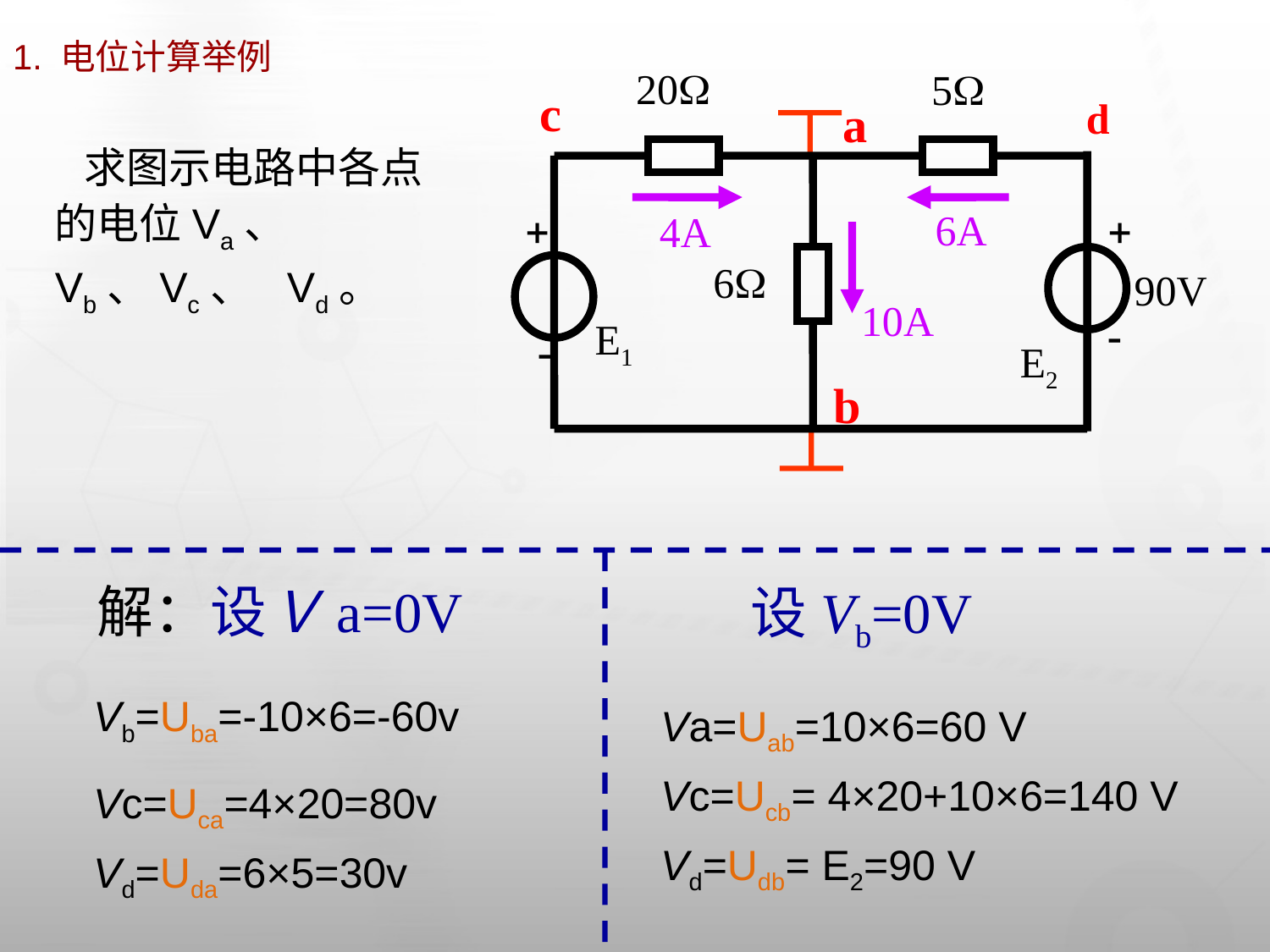

1. 电位计算举例
20Ω
5Ω
c
d
a

+

6A
+
4A

6Ω

90V
10A
−
E1
 −

E2
b

  求图示电路中各点的电位Va、 Vb、Vc、　Vd。

解：设Ｖa=0V
设Vb=0V
Vb=Uba=-10×6=-60v
Vc=Uca=4×20=80v
Vd=Uda=6×5=30v
Va=Uab=10×6=60 V
Vc=Ucb= 4×20+10×6=140 V
Vd=Udb= E2=90 V